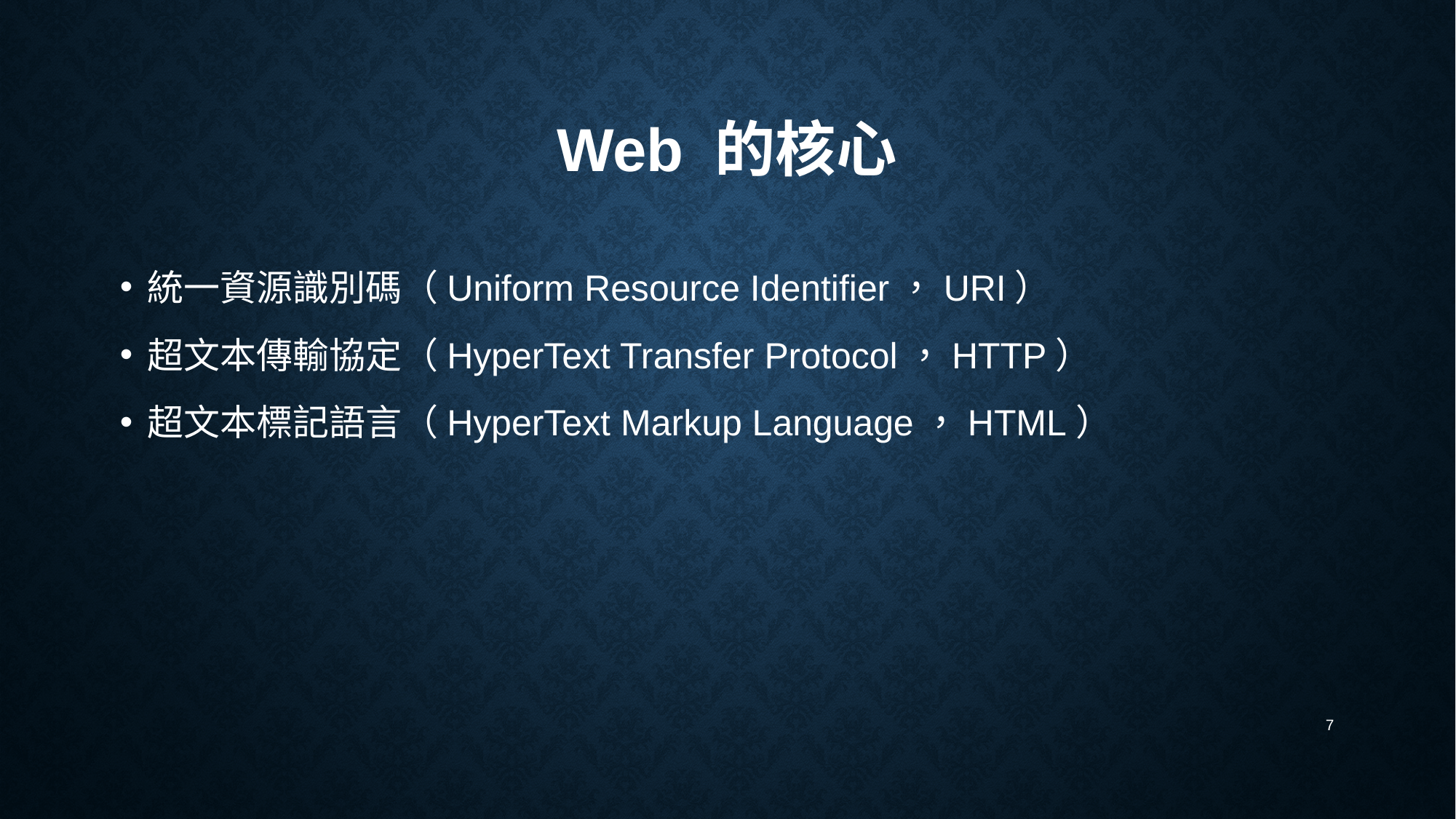

# Web 的核心
統一資源識別碼（Uniform Resource Identifier，URI）
超文本傳輸協定（HyperText Transfer Protocol，HTTP）
超文本標記語言（HyperText Markup Language，HTML）
7